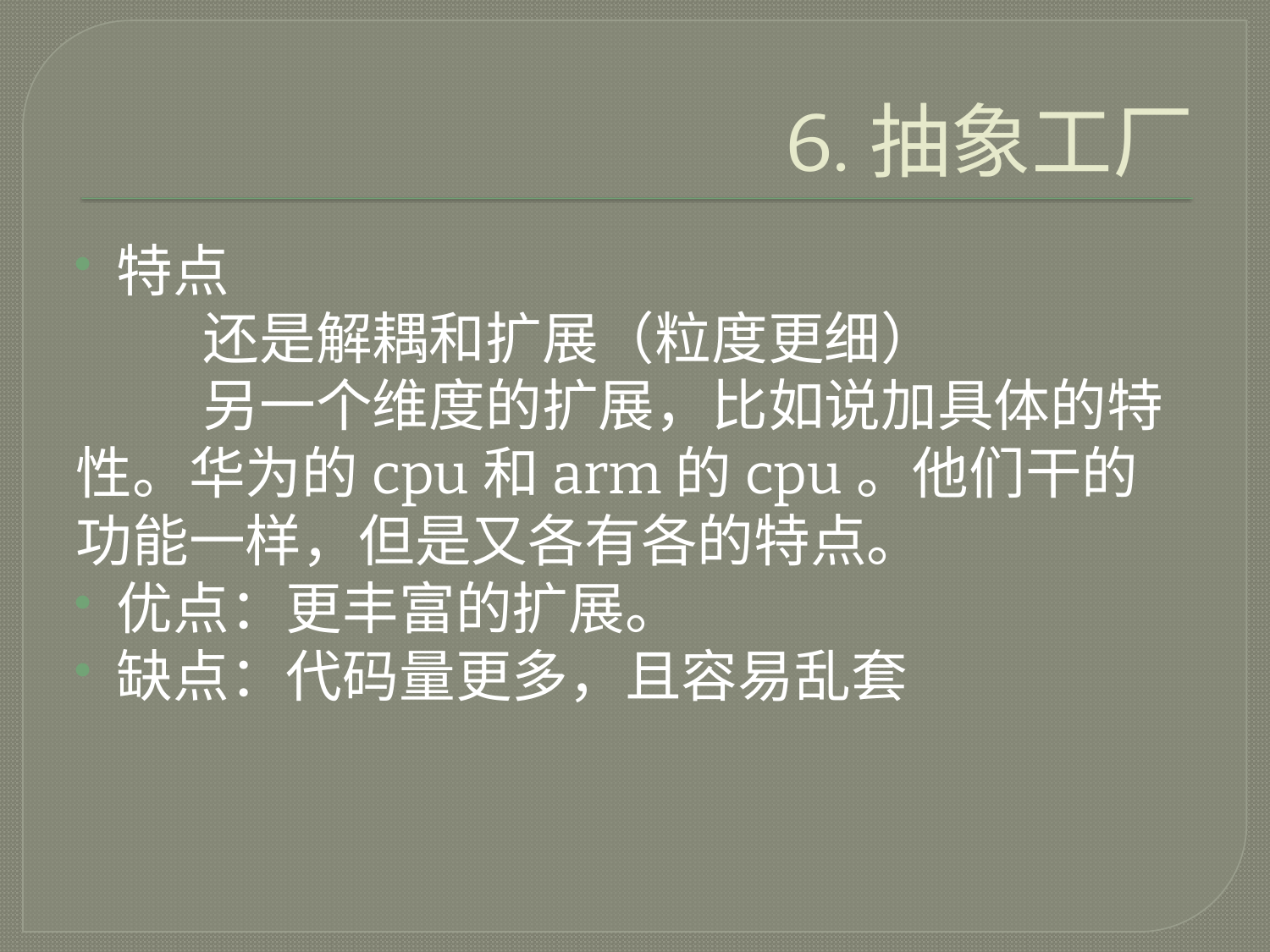

# 6.抽象工厂
特点
	还是解耦和扩展（粒度更细）
	另一个维度的扩展，比如说加具体的特性。华为的cpu和arm的cpu。他们干的功能一样，但是又各有各的特点。
优点：更丰富的扩展。
缺点：代码量更多，且容易乱套